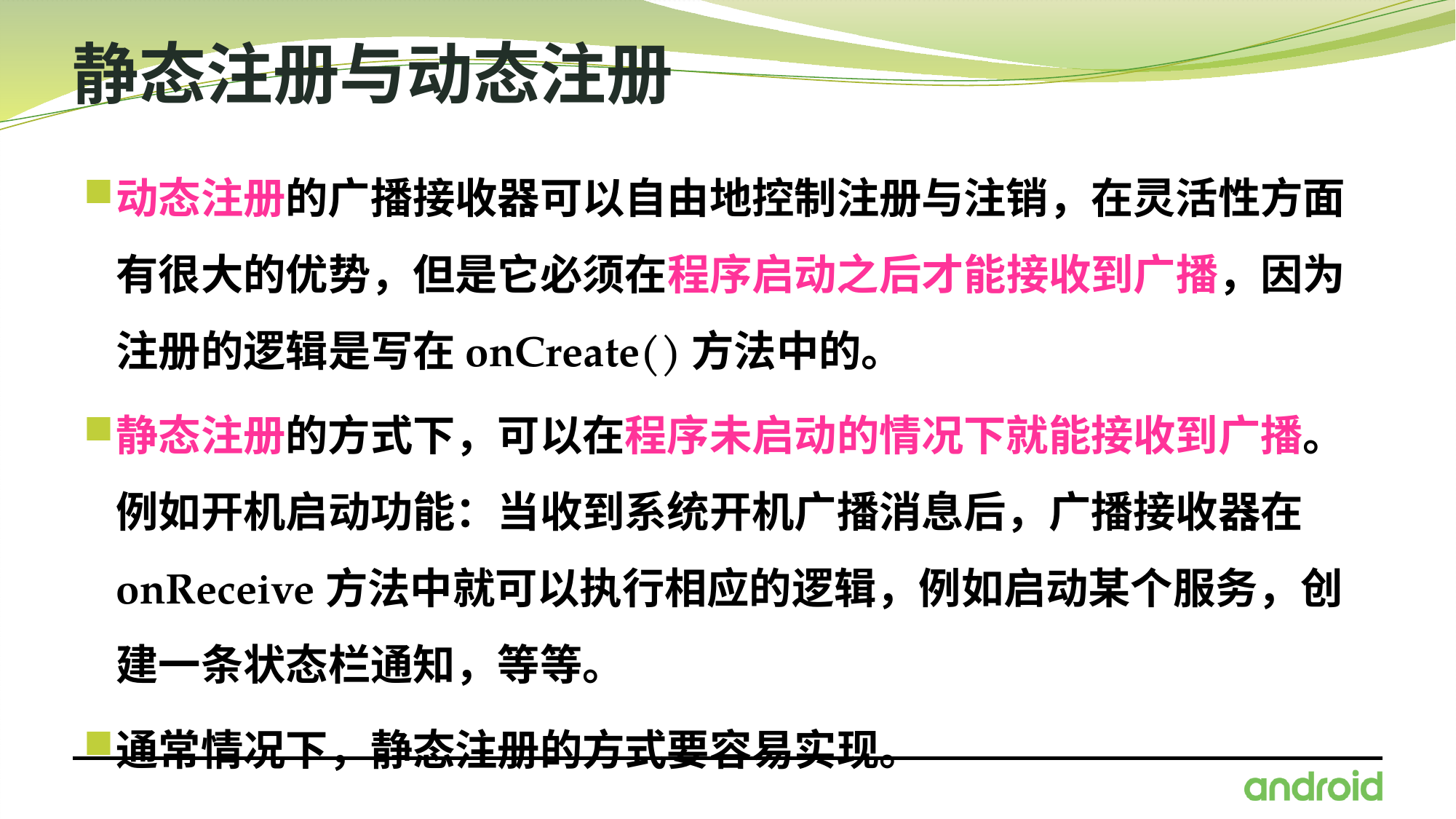

# 静态注册与动态注册
动态注册的广播接收器可以自由地控制注册与注销，在灵活性方面有很大的优势，但是它必须在程序启动之后才能接收到广播，因为注册的逻辑是写在onCreate()方法中的。
静态注册的方式下，可以在程序未启动的情况下就能接收到广播。例如开机启动功能：当收到系统开机广播消息后，广播接收器在onReceive方法中就可以执行相应的逻辑，例如启动某个服务，创建一条状态栏通知，等等。
通常情况下，静态注册的方式要容易实现。